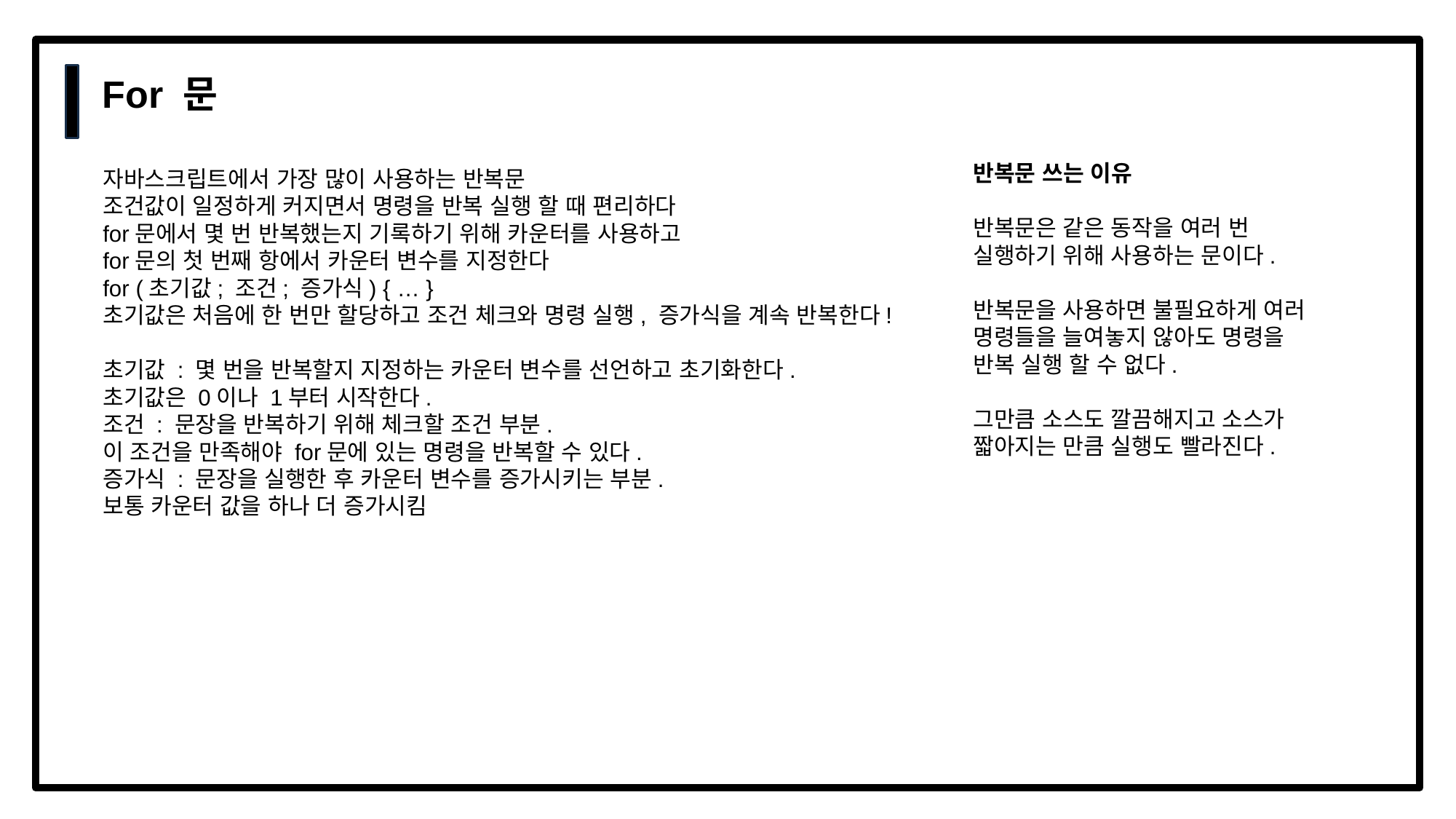

For 문
반복문 쓰는 이유

반복문은 같은 동작을 여러 번 실행하기 위해 사용하는 문이다.

반복문을 사용하면 불필요하게 여러 명령들을 늘여놓지 않아도 명령을 반복 실행 할 수 없다.

그만큼 소스도 깔끔해지고 소스가 짧아지는 만큼 실행도 빨라진다.
자바스크립트에서 가장 많이 사용하는 반복문
조건값이 일정하게 커지면서 명령을 반복 실행 할 때 편리하다
for문에서 몇 번 반복했는지 기록하기 위해 카운터를 사용하고
for문의 첫 번째 항에서 카운터 변수를 지정한다
for (초기값; 조건; 증가식) { … }
초기값은 처음에 한 번만 할당하고 조건 체크와 명령 실행, 증가식을 계속 반복한다!

초기값 : 몇 번을 반복할지 지정하는 카운터 변수를 선언하고 초기화한다.
초기값은 0이나 1부터 시작한다.
조건 : 문장을 반복하기 위해 체크할 조건 부분.
이 조건을 만족해야 for문에 있는 명령을 반복할 수 있다.
증가식 : 문장을 실행한 후 카운터 변수를 증가시키는 부분.
보통 카운터 값을 하나 더 증가시킴